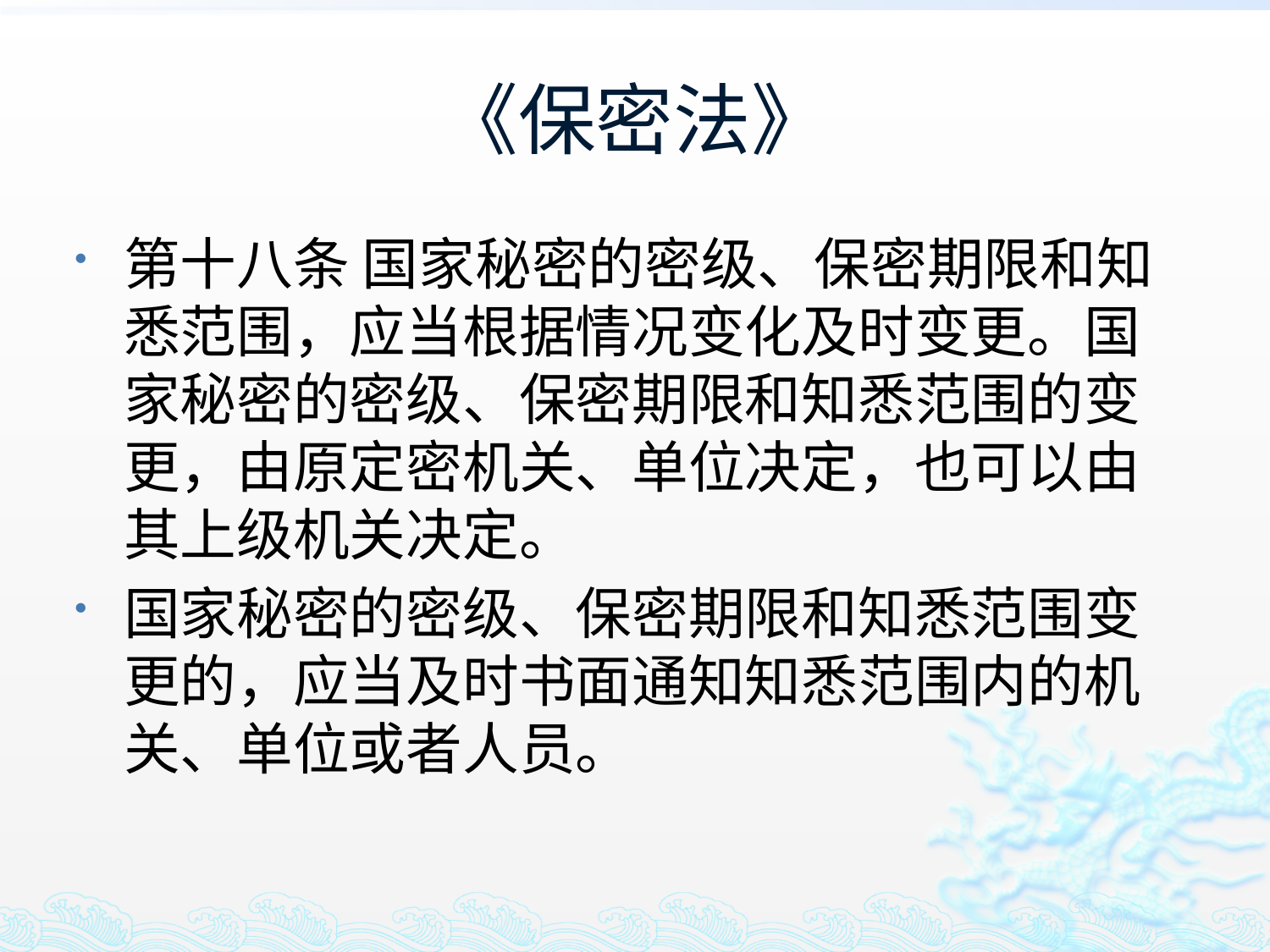

# 《保密法》
第十八条 国家秘密的密级、保密期限和知悉范围，应当根据情况变化及时变更。国家秘密的密级、保密期限和知悉范围的变更，由原定密机关、单位决定，也可以由其上级机关决定。
国家秘密的密级、保密期限和知悉范围变更的，应当及时书面通知知悉范围内的机关、单位或者人员。